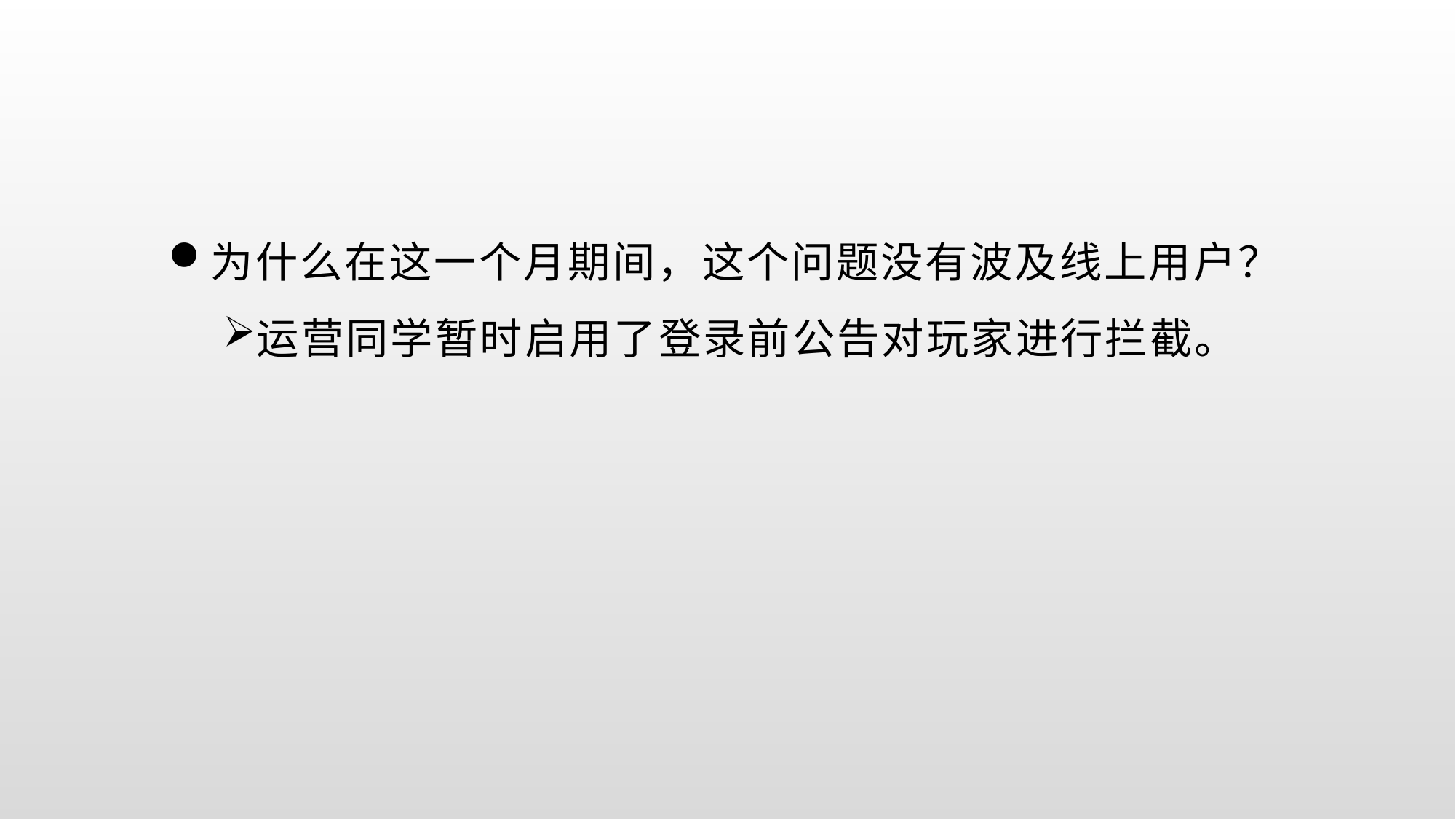

为什么在这一个月期间，这个问题没有波及线上用户？
运营同学暂时启用了登录前公告对玩家进行拦截。